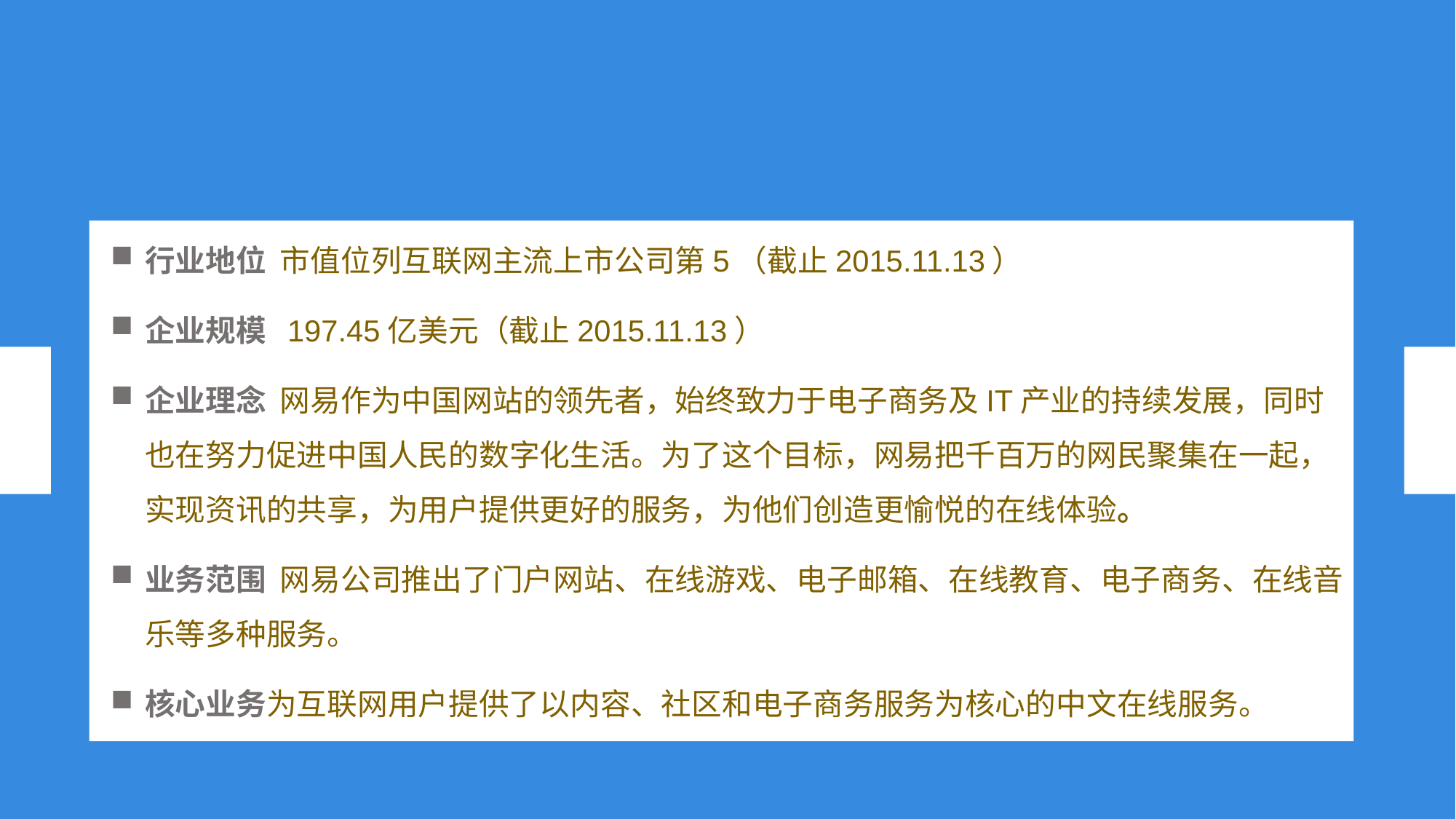

行业地位  市值位列互联网主流上市公司第5（截止2015.11.13）
企业规模  197.45亿美元（截止2015.11.13）
企业理念  网易作为中国网站的领先者，始终致力于电子商务及IT产业的持续发展，同时也在努力促进中国人民的数字化生活。为了这个目标，网易把千百万的网民聚集在一起，实现资讯的共享，为用户提供更好的服务，为他们创造更愉悦的在线体验。
业务范围  网易公司推出了门户网站、在线游戏、电子邮箱、在线教育、电子商务、在线音乐等多种服务。
核心业务为互联网用户提供了以内容、社区和电子商务服务为核心的中文在线服务。